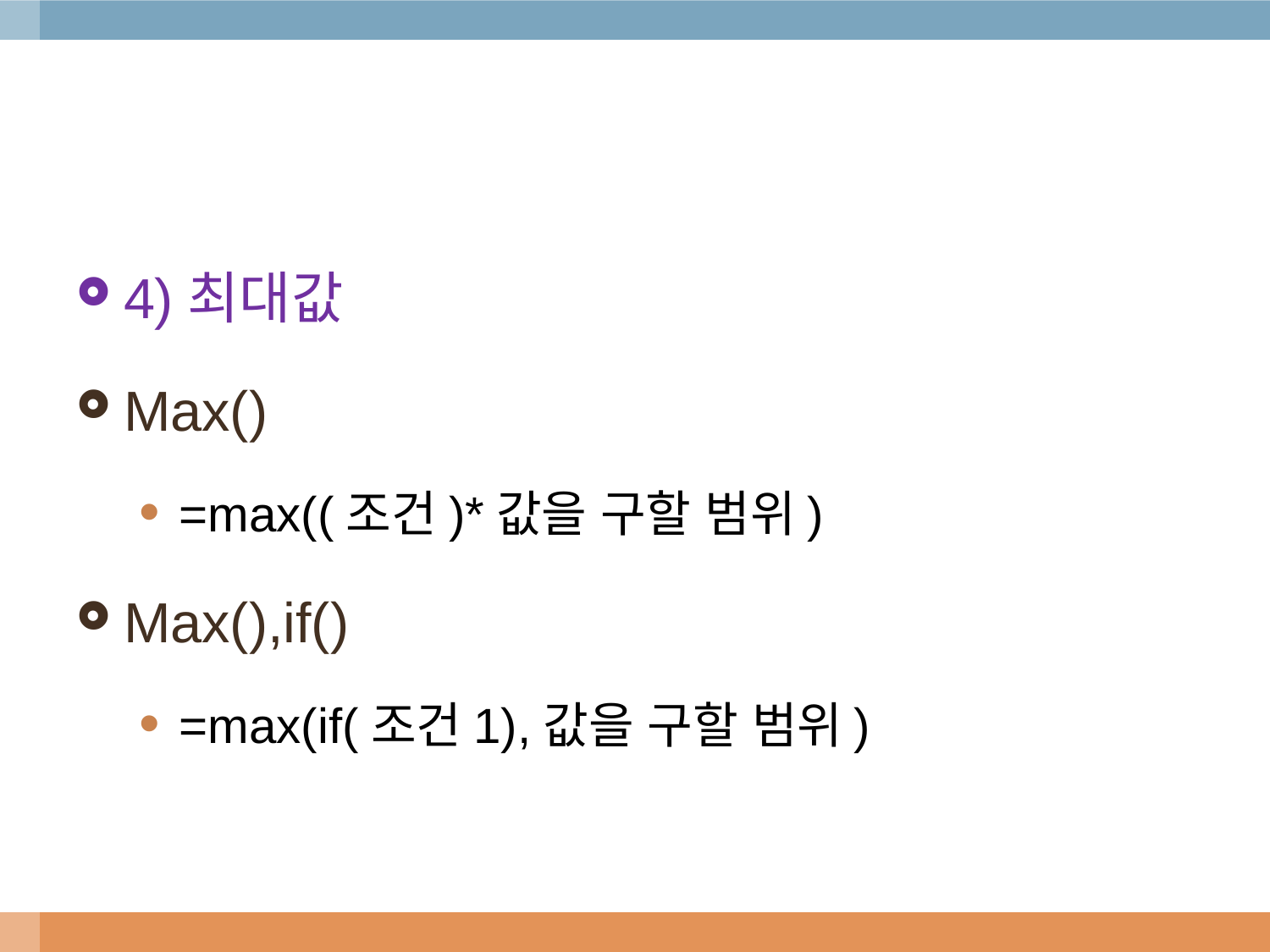

#
4)최대값
Max()
=max((조건)*값을 구할 범위)
Max(),if()
=max(if(조건1),값을 구할 범위)